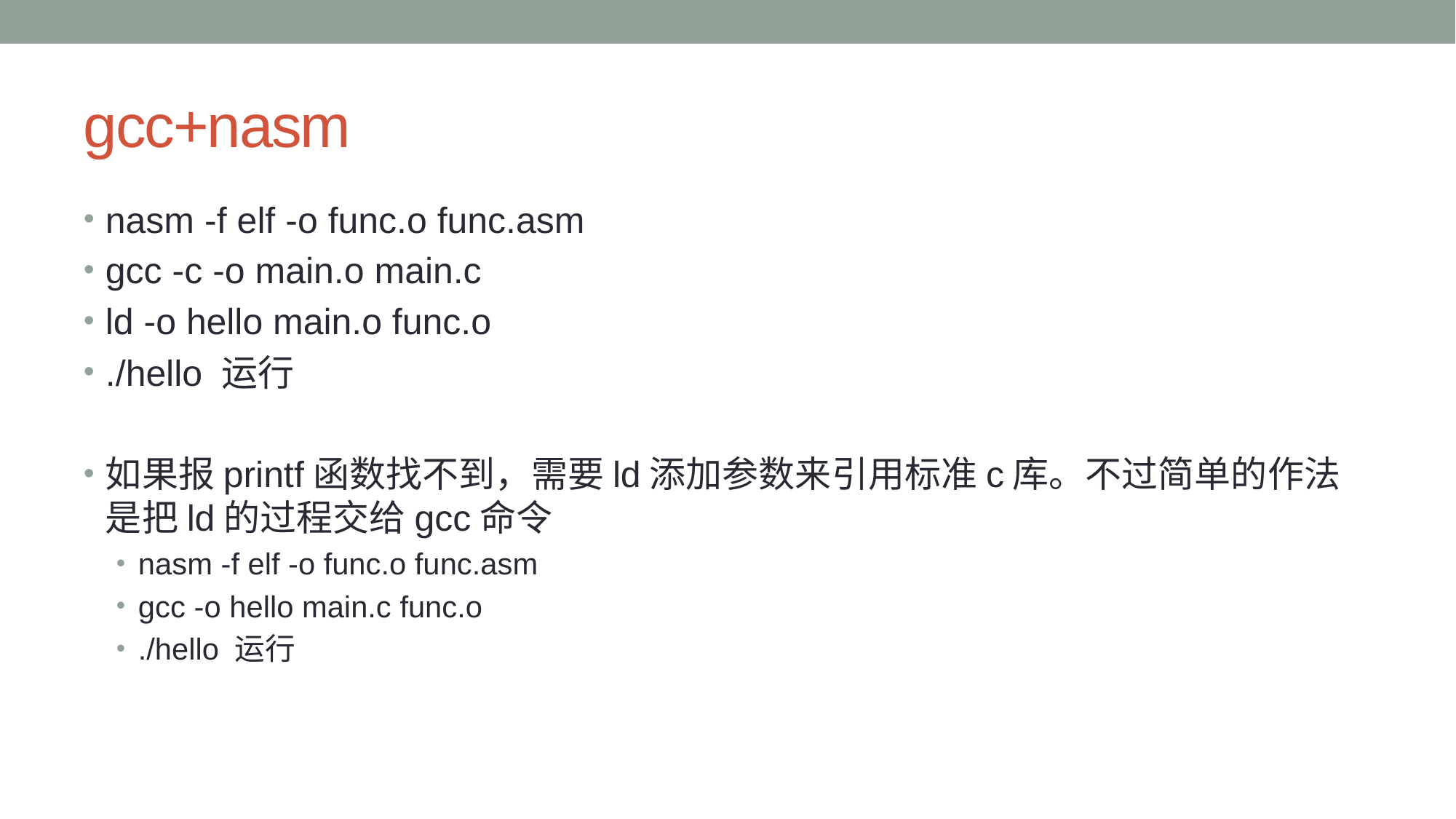

# gcc+nasm
nasm -f elf -o func.o func.asm
gcc -c -o main.o main.c
ld -o hello main.o func.o
./hello 运行

如果报printf函数找不到，需要ld添加参数来引用标准c库。不过简单的作法是把ld的过程交给gcc命令
nasm -f elf -o func.o func.asm
gcc -o hello main.c func.o
./hello 运行